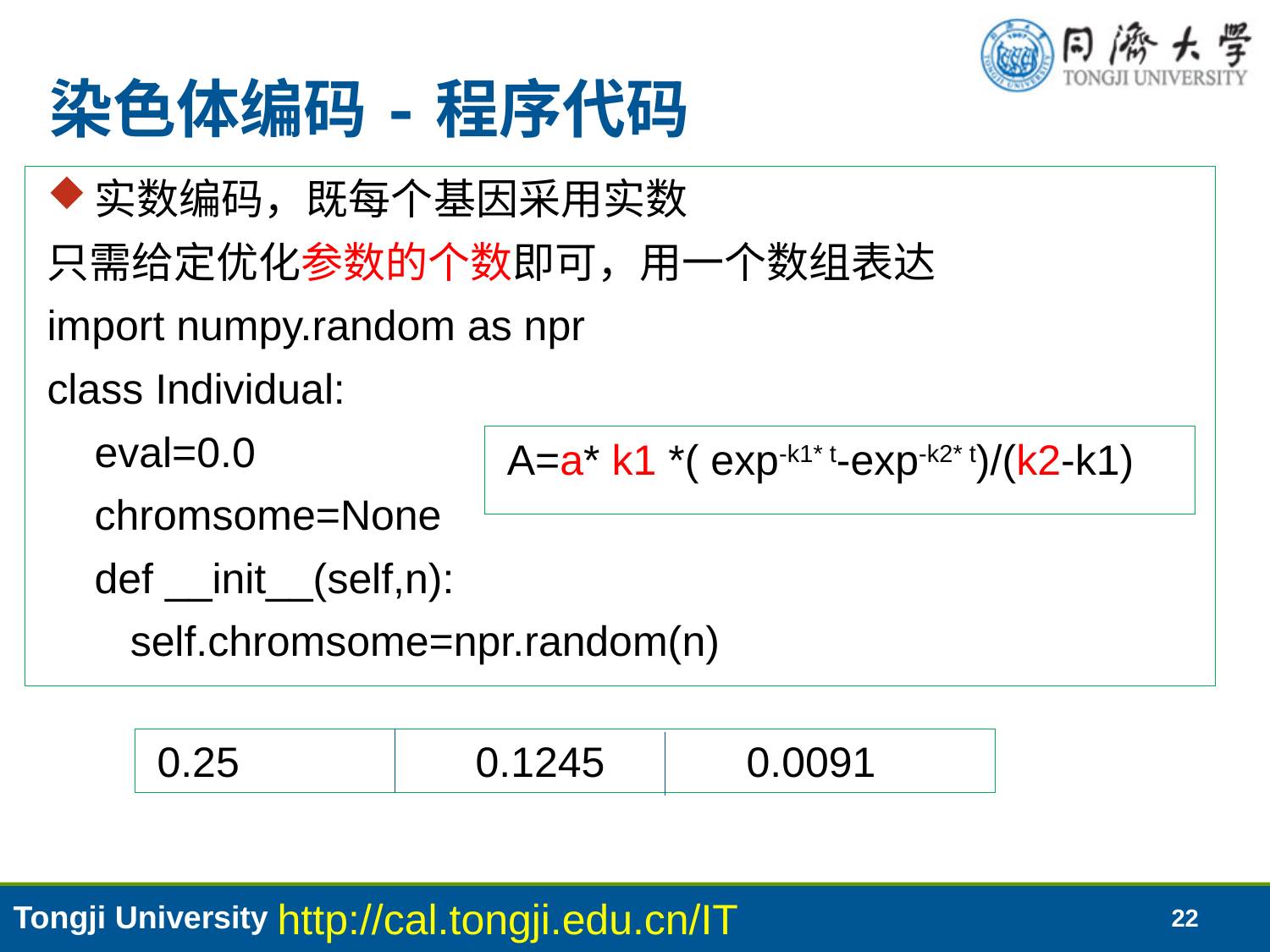

# 染色体编码-程序代码
实数编码，既每个基因采用实数
只需给定优化参数的个数即可，用一个数组表达
import numpy.random as npr
class Individual:
    eval=0.0
    chromsome=None
    def __init__(self,n):
       self.chromsome=npr.random(n)

A=a* k1 *( exp-k1* t-exp-k2* t)/(k2-k1)
0.25                    0.1245            0.0091